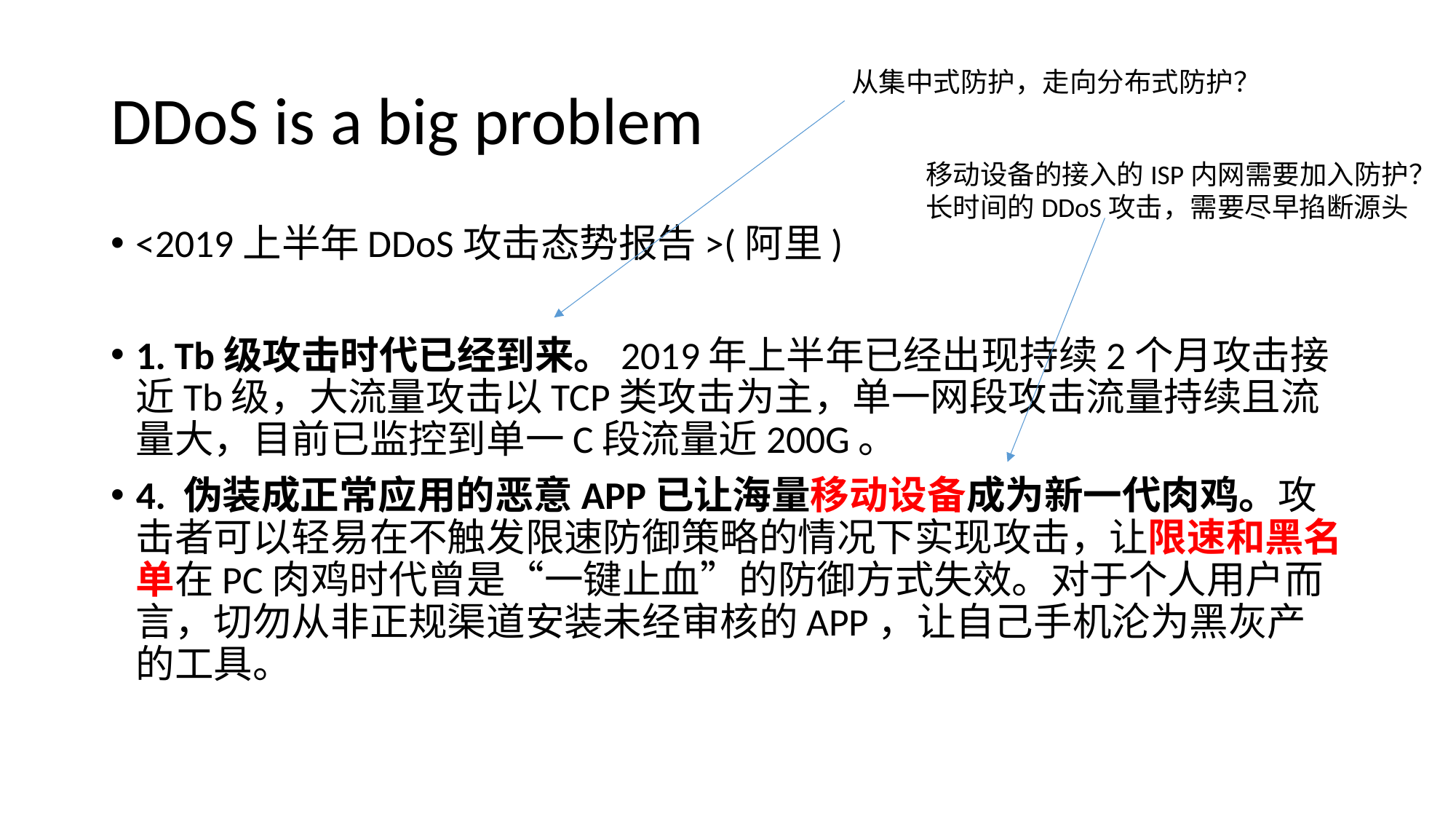

# DDoS is a big problem
从集中式防护，走向分布式防护？
移动设备的接入的ISP内网需要加入防护？
长时间的DDoS攻击，需要尽早掐断源头
<2019上半年DDoS攻击态势报告>(阿里)

1. Tb级攻击时代已经到来。2019年上半年已经出现持续2个月攻击接近Tb级，大流量攻击以TCP类攻击为主，单一网段攻击流量持续且流量大，目前已监控到单一C段流量近200G。
4. 伪装成正常应用的恶意APP已让海量移动设备成为新一代肉鸡。攻击者可以轻易在不触发限速防御策略的情况下实现攻击，让限速和黑名单在PC肉鸡时代曾是“一键止血”的防御方式失效。对于个人用户而言，切勿从非正规渠道安装未经审核的APP，让自己手机沦为黑灰产的工具。